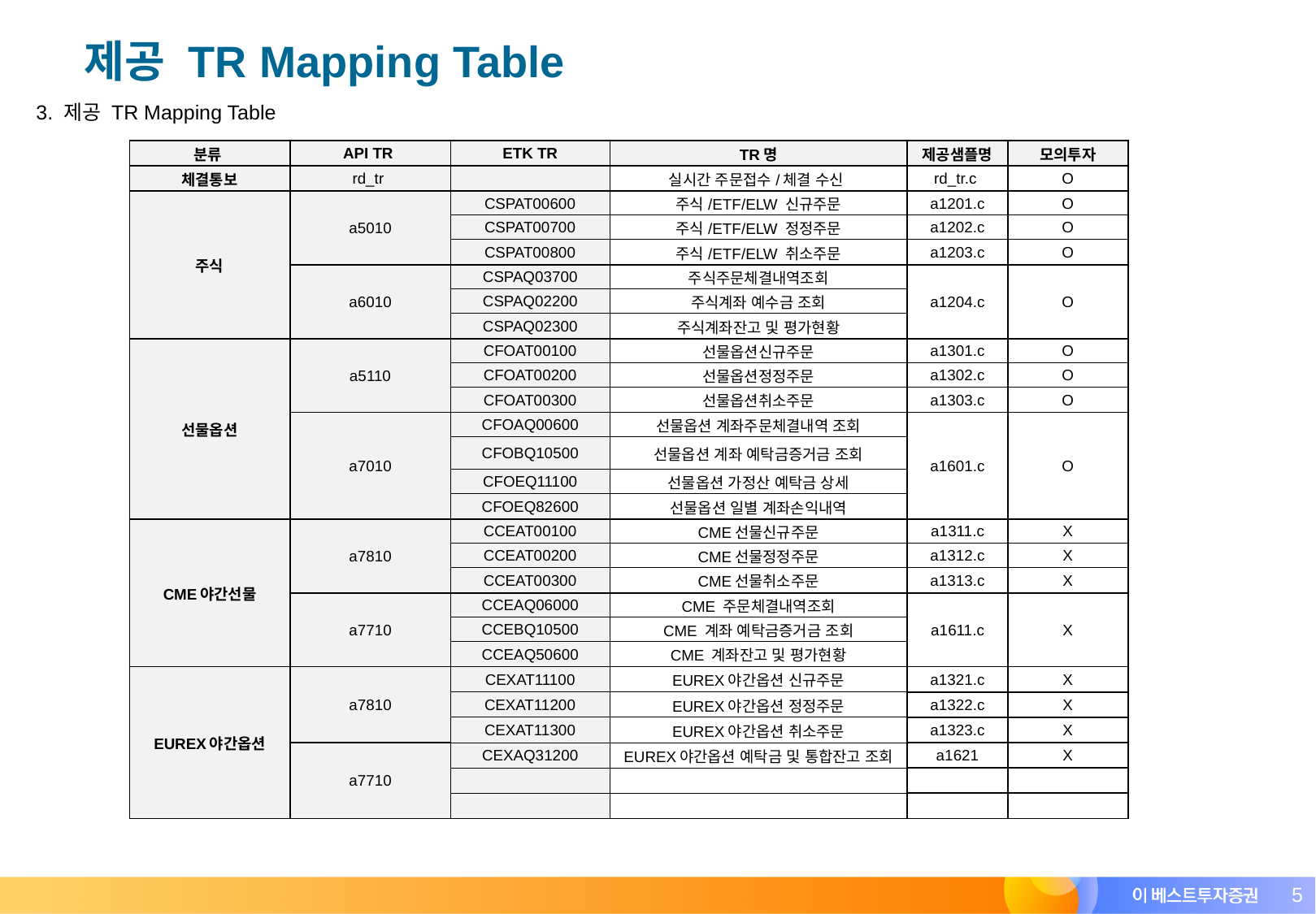

# 제공 TR Mapping Table
3. 제공 TR Mapping Table
| 분류 | API TR | ETK TR | TR명 | 제공샘플명 | 모의투자 |
| --- | --- | --- | --- | --- | --- |
| 체결통보 | rd\_tr |  | 실시간 주문접수/체결 수신 | rd\_tr.c | O |
| 주식 | a5010 | CSPAT00600 | 주식/ETF/ELW 신규주문 | a1201.c | O |
|  |  | CSPAT00700 | 주식/ETF/ELW 정정주문 | a1202.c | O |
|  |  | CSPAT00800 | 주식/ETF/ELW 취소주문 | a1203.c | O |
|  | a6010 | CSPAQ03700 | 주식주문체결내역조회 | a1204.c | O |
|  |  | CSPAQ02200 | 주식계좌 예수금 조회 |  |  |
|  |  | CSPAQ02300 | 주식계좌잔고 및 평가현황 |  |  |
| 선물옵션 | a5110 | CFOAT00100 | 선물옵션신규주문 | a1301.c | O |
|  |  | CFOAT00200 | 선물옵션정정주문 | a1302.c | O |
|  |  | CFOAT00300 | 선물옵션취소주문 | a1303.c | O |
|  | a7010 | CFOAQ00600 | 선물옵션 계좌주문체결내역 조회 | a1601.c | O |
|  |  | CFOBQ10500 | 선물옵션 계좌 예탁금증거금 조회 |  |  |
|  |  | CFOEQ11100 | 선물옵션 가정산 예탁금 상세 |  |  |
|  |  | CFOEQ82600 | 선물옵션 일별 계좌손익내역 |  |  |
| CME야간선물 | a7810 | CCEAT00100 | CME선물신규주문 | a1311.c | X |
|  |  | CCEAT00200 | CME선물정정주문 | a1312.c | X |
|  |  | CCEAT00300 | CME선물취소주문 | a1313.c | X |
|  | a7710 | CCEAQ06000 | CME 주문체결내역조회 | a1611.c | X |
|  |  | CCEBQ10500 | CME 계좌 예탁금증거금 조회 |  |  |
|  |  | CCEAQ50600 | CME 계좌잔고 및 평가현황 |  |  |
| EUREX야간옵션 | a7810 | CEXAT11100 | EUREX야간옵션 신규주문 | a1321.c | X |
|  |  | CEXAT11200 | EUREX야간옵션 정정주문 | a1322.c | X |
|  |  | CEXAT11300 | EUREX야간옵션 취소주문 | a1323.c | X |
|  | a7710 | CEXAQ31200 | EUREX야간옵션 예탁금 및 통합잔고 조회 | a1621 | X |
|  |  |  |  |  |  |
|  |  |  |  |  |  |
5